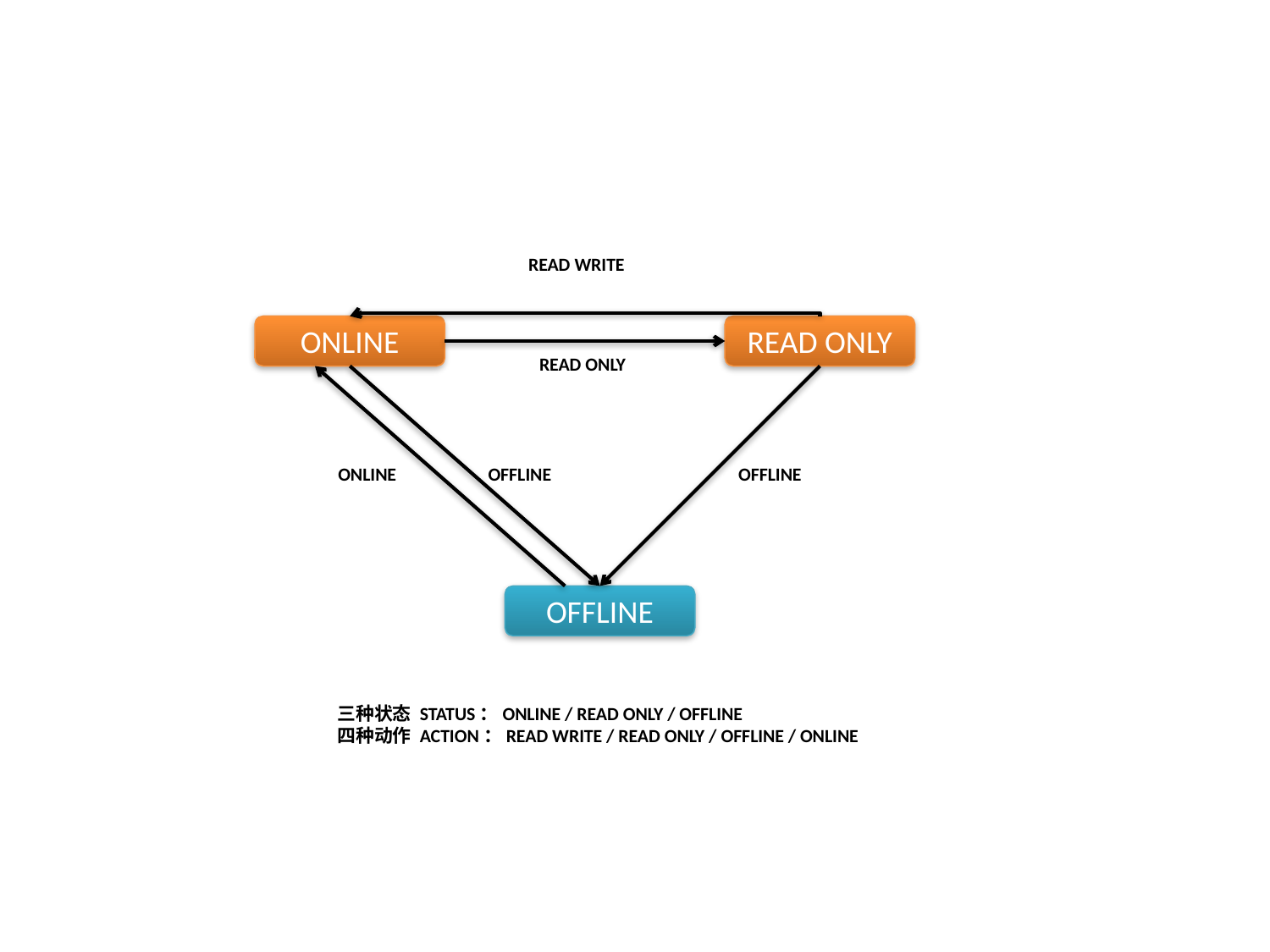

READ WRITE
ONLINE
READ ONLY
READ ONLY
ONLINE
OFFLINE
OFFLINE
OFFLINE
三种状态 STATUS：ONLINE / READ ONLY / OFFLINE
四种动作 ACTION：READ WRITE / READ ONLY / OFFLINE / ONLINE